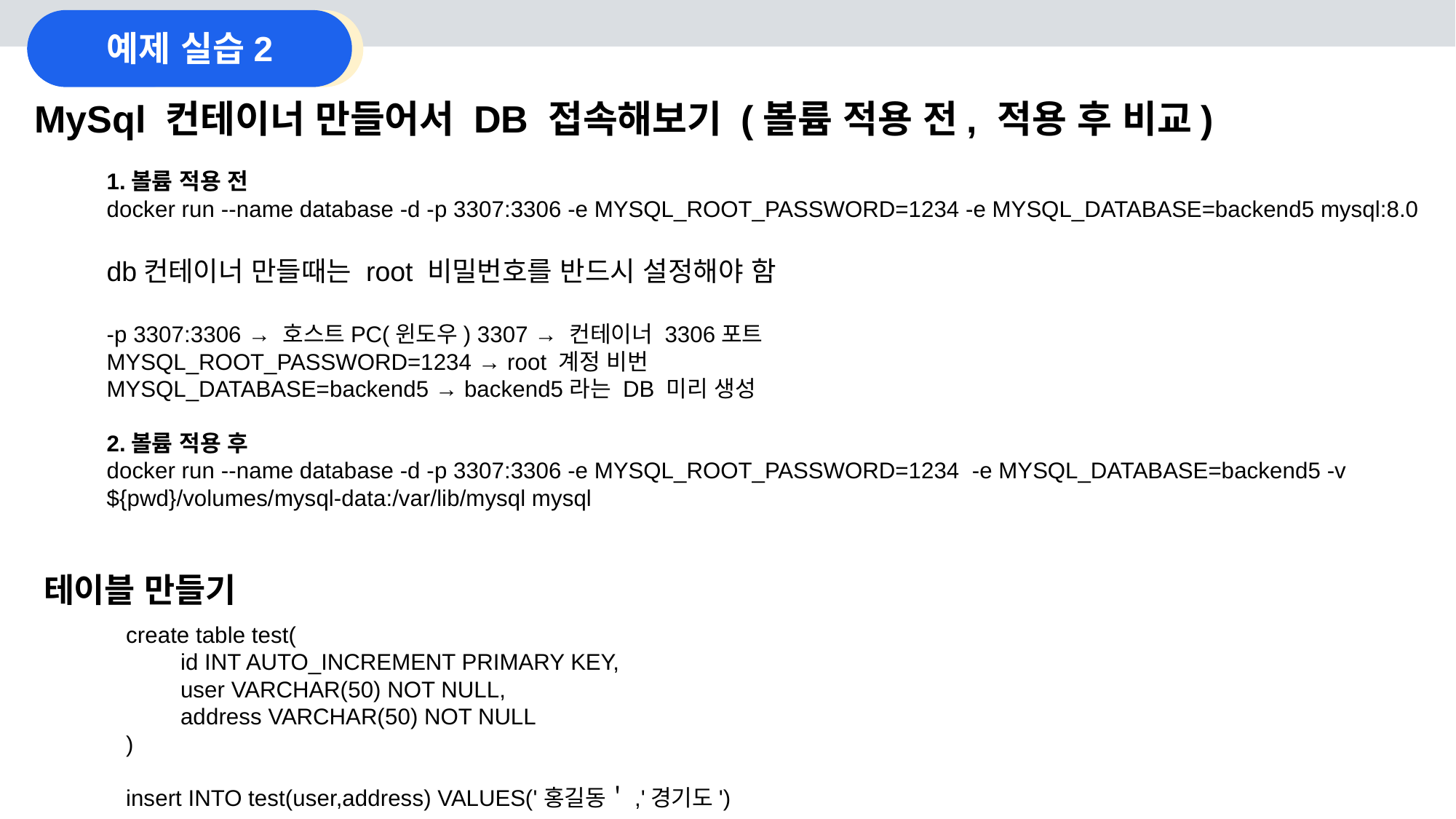

예제 실습2
MySql 컨테이너 만들어서 DB 접속해보기 (볼륨 적용 전, 적용 후 비교)
1.볼륨 적용 전
docker run --name database -d -p 3307:3306 -e MYSQL_ROOT_PASSWORD=1234 -e MYSQL_DATABASE=backend5 mysql:8.0

db컨테이너 만들때는 root 비밀번호를 반드시 설정해야 함

-p 3307:3306 → 호스트PC(윈도우) 3307 → 컨테이너 3306포트
MYSQL_ROOT_PASSWORD=1234 → root 계정 비번
MYSQL_DATABASE=backend5 → backend5라는 DB 미리 생성

2.볼륨 적용 후
docker run --name database -d -p 3307:3306 -e MYSQL_ROOT_PASSWORD=1234  -e MYSQL_DATABASE=backend5 -v ${pwd}/volumes/mysql-data:/var/lib/mysql mysql
테이블 만들기
create table test(
id INT AUTO_INCREMENT PRIMARY KEY,
user VARCHAR(50) NOT NULL,
address VARCHAR(50) NOT NULL
)

insert INTO test(user,address) VALUES('홍길동＇,'경기도')